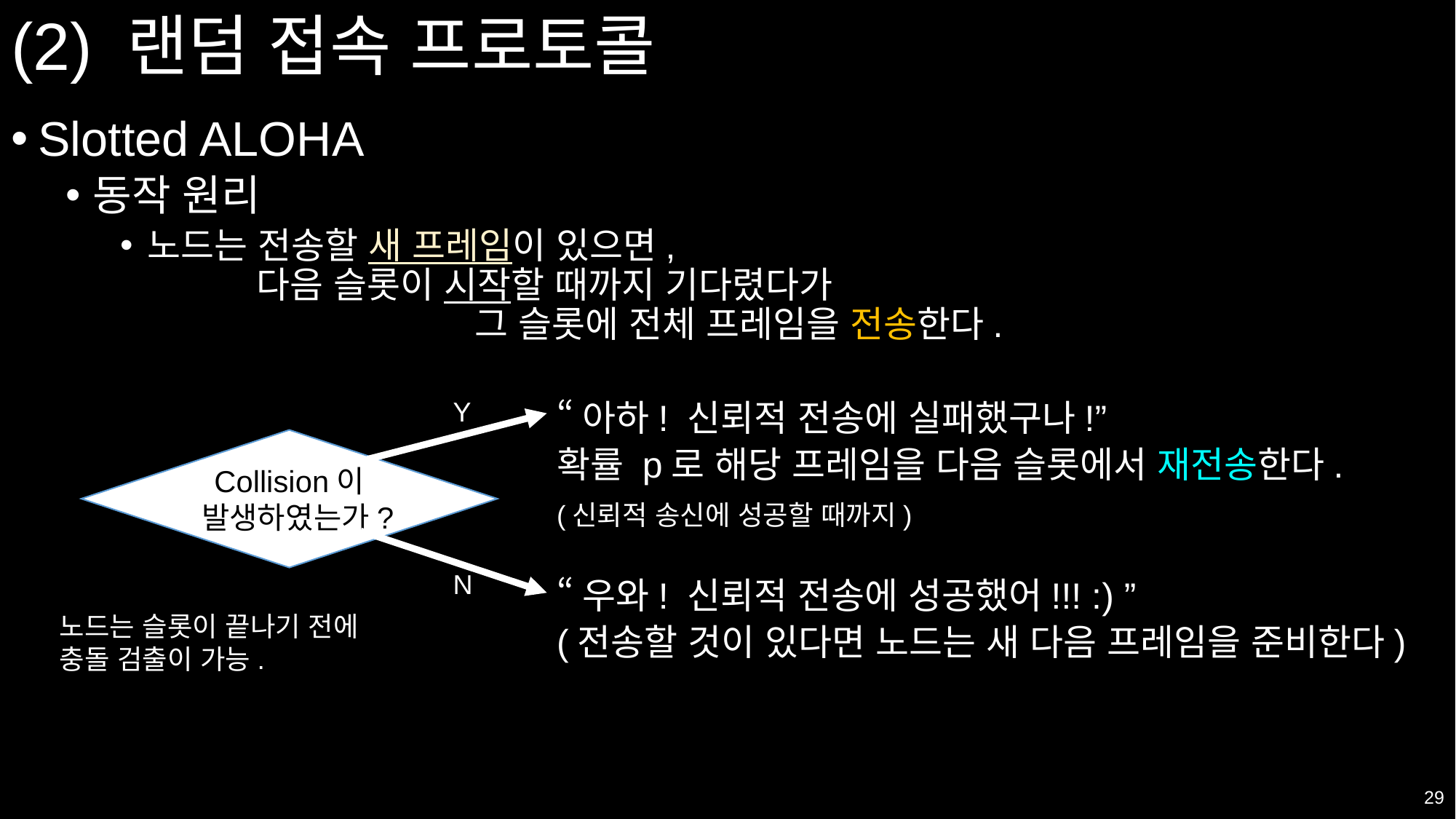

# (2) 랜덤 접속 프로토콜
Slotted ALOHA
동작 원리
노드는 전송할 새 프레임이 있으면, 								다음 슬롯이 시작할 때까지 기다렸다가 								그 슬롯에 전체 프레임을 전송한다.

				“아하! 신뢰적 전송에 실패했구나!”
				확률 p로 해당 프레임을 다음 슬롯에서 재전송한다.
				(신뢰적 송신에 성공할 때까지)

				“우와! 신뢰적 전송에 성공했어!!! :) ”
				(전송할 것이 있다면 노드는 새 다음 프레임을 준비한다)
Y
Collision이
발생하였는가?
N
노드는 슬롯이 끝나기 전에
충돌 검출이 가능.

29